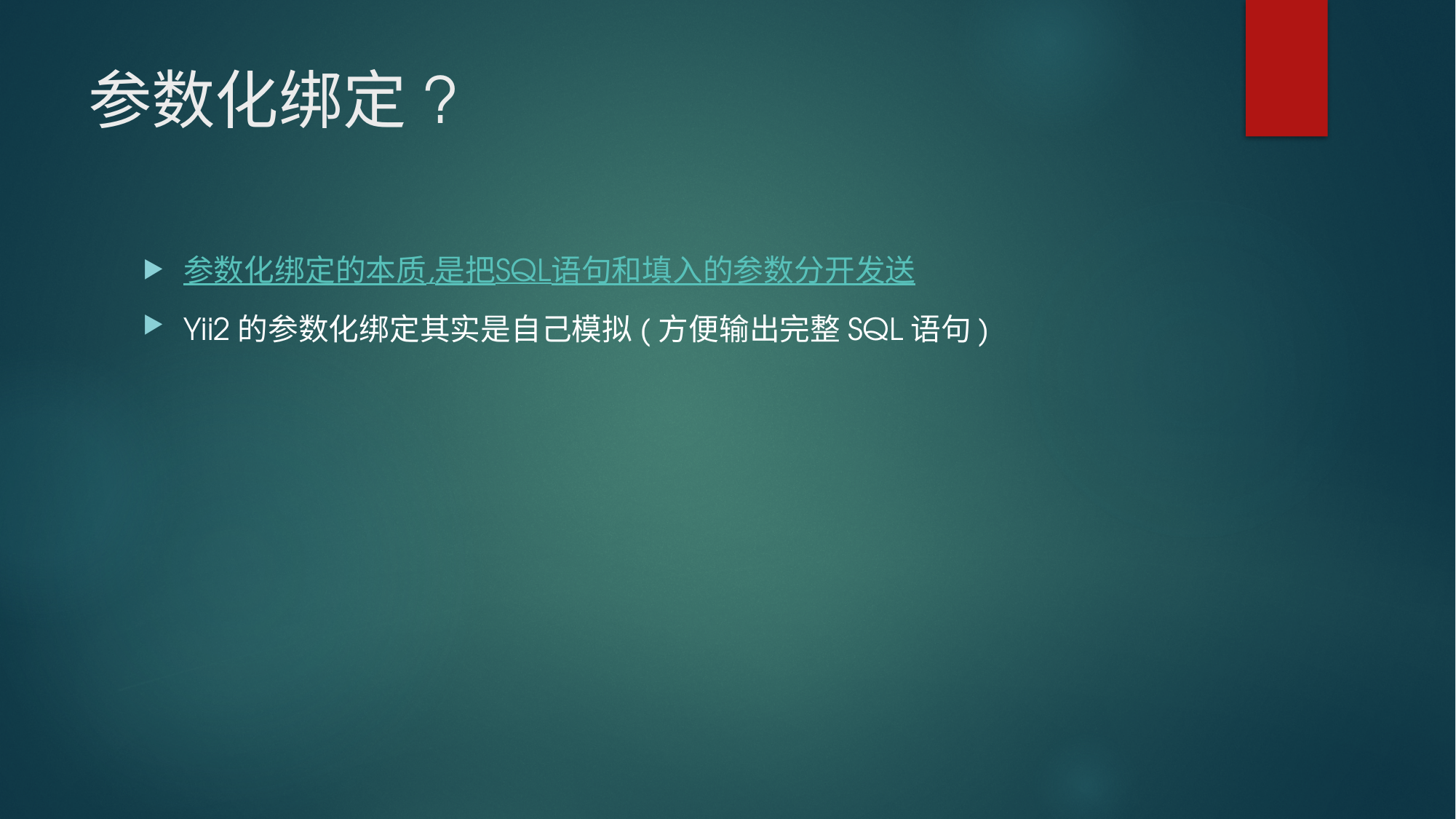

# 参数化绑定?
参数化绑定的本质,是把SQL语句和填入的参数分开发送
Yii2的参数化绑定其实是自己模拟(方便输出完整SQL语句)